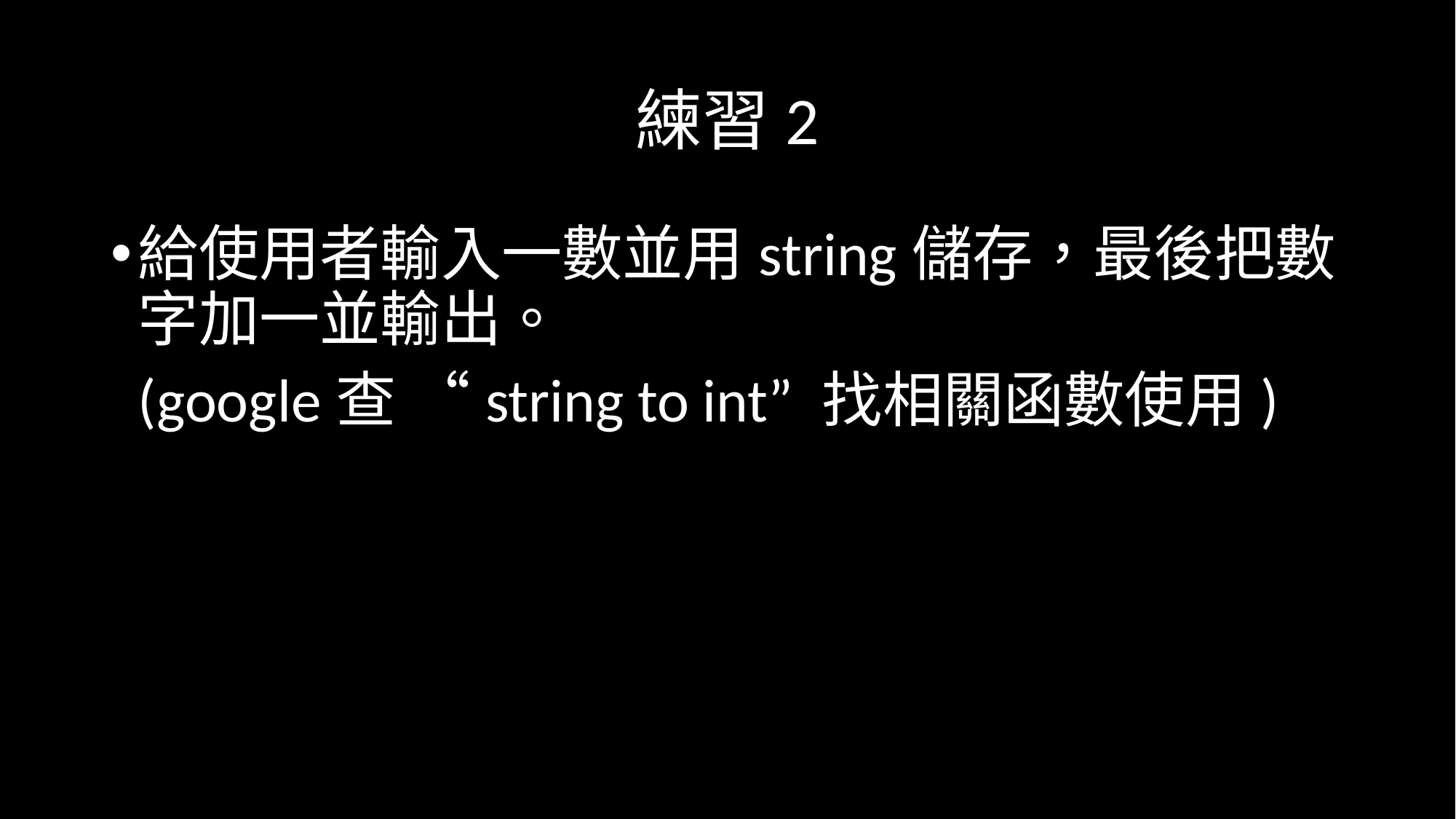

# 練習2
給使用者輸入一數並用string儲存，最後把數字加一並輸出。
  (google查 “string to int” 找相關函數使用)